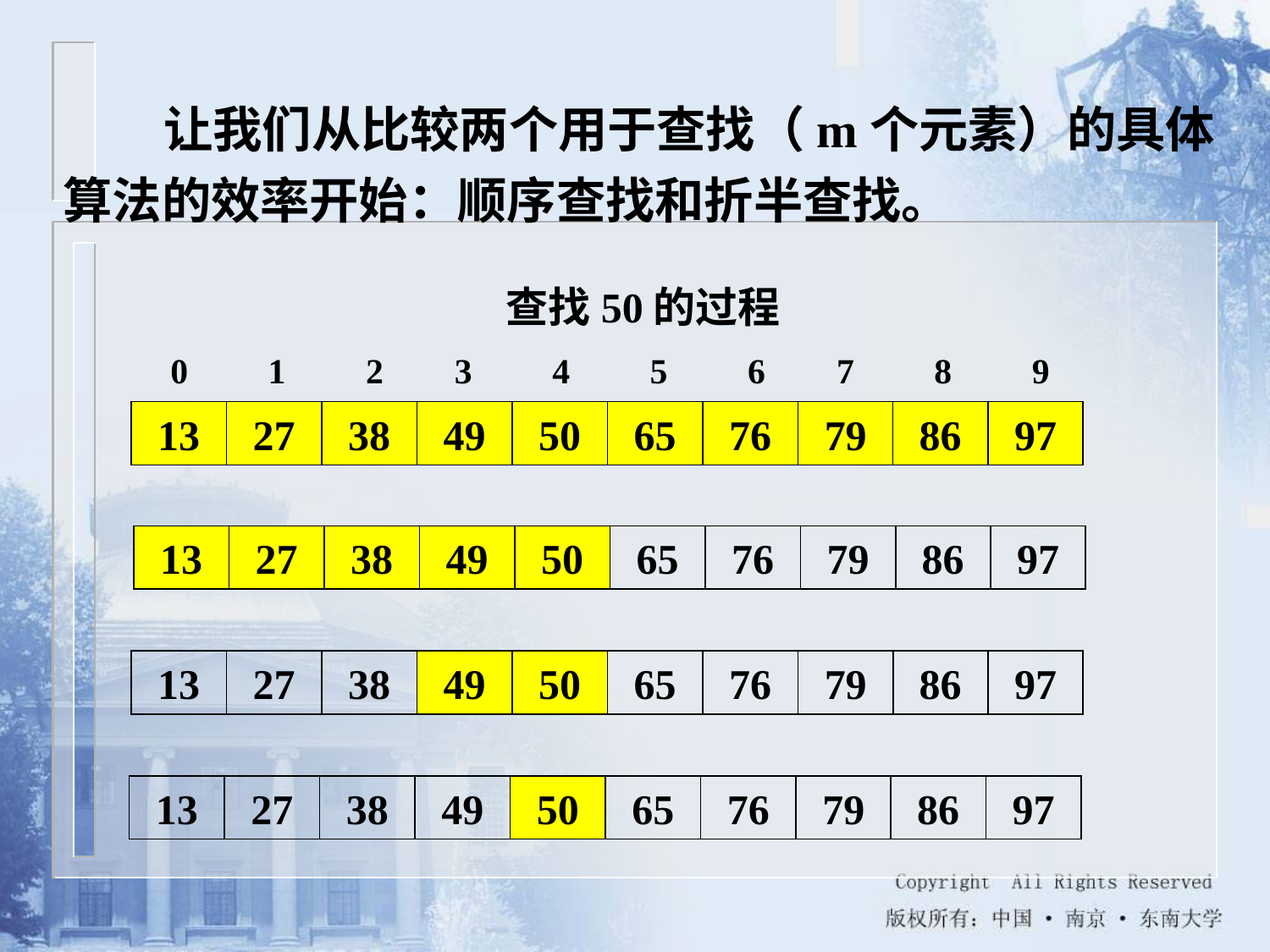

让我们从比较两个用于查找（m个元素）的具体算法的效率开始：顺序查找和折半查找。
  查找50的过程
   0         1         2        3         4         5         6        7         8         9
13
27
38
49
50
65
76
79
86
97
13
27
38
49
50
65
76
79
86
97
13
27
38
49
50
65
76
79
86
97
13
27
38
49
50
65
76
79
86
97